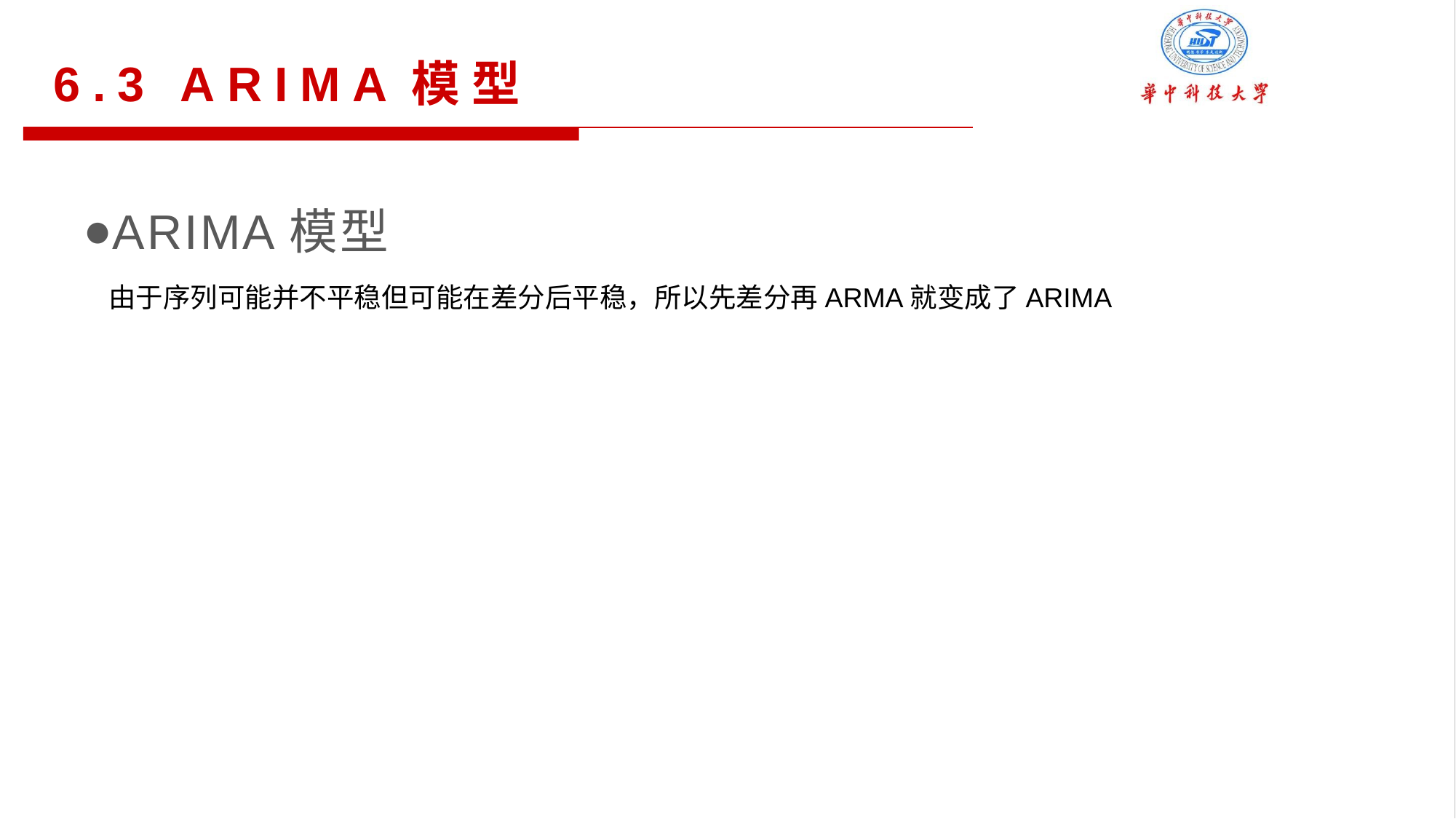

6.3 ARIMA模型

ARIMA模型
由于序列可能并不平稳但可能在差分后平稳，所以先差分再ARMA就变成了ARIMA